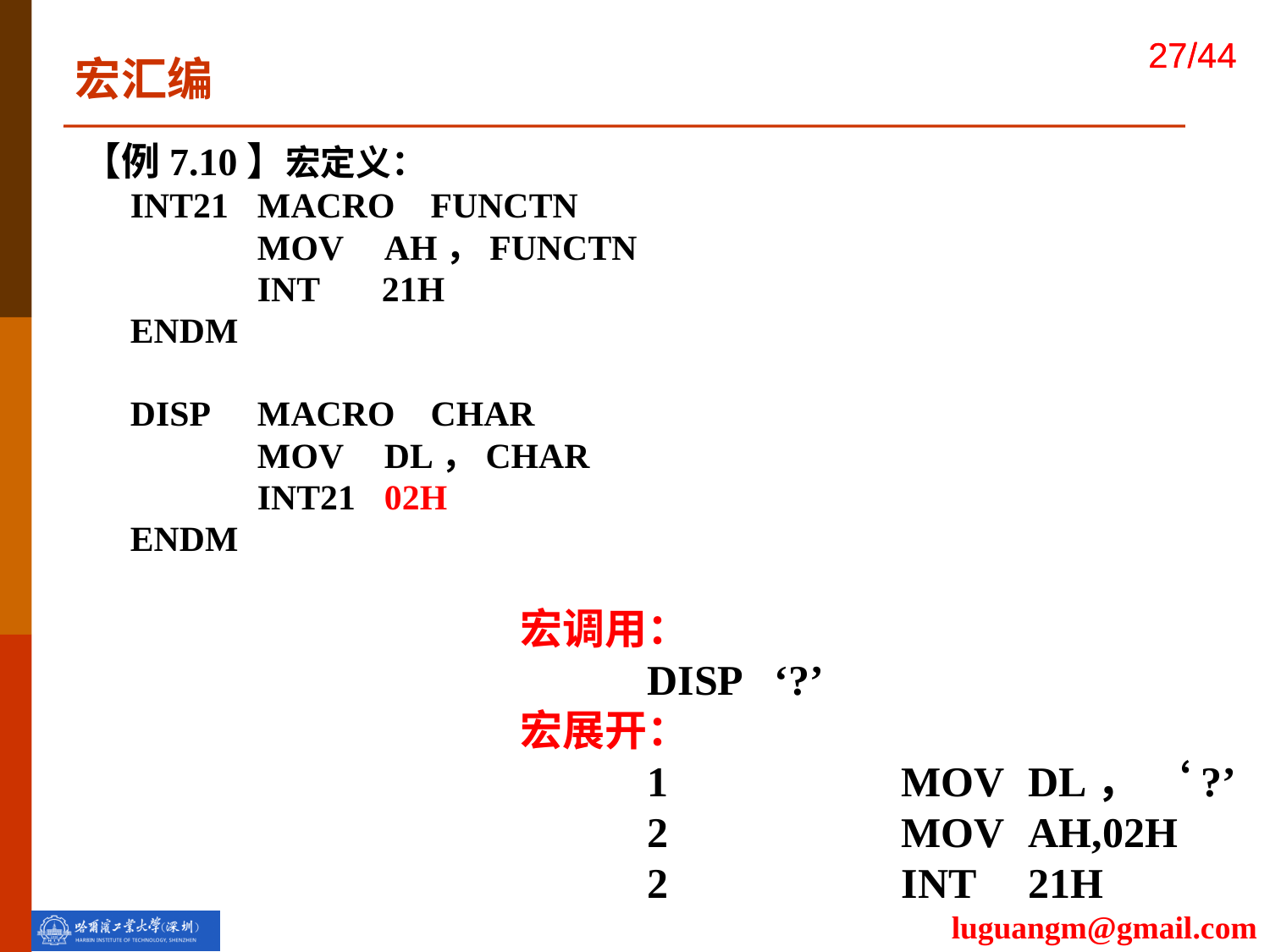

宏汇编
【例7.10】宏定义：
	INT21	MACRO    FUNCTN
		MOV	AH，FUNCTN
		INT       21H
	ENDM

	DISP	MACRO    CHAR
		MOV	DL，CHAR
		INT21	02H
	ENDM
宏调用：
	DISP	‘?’
宏展开：
	1		MOV	DL， ‘?’
	2		MOV	AH,02H
	2		INT	21H